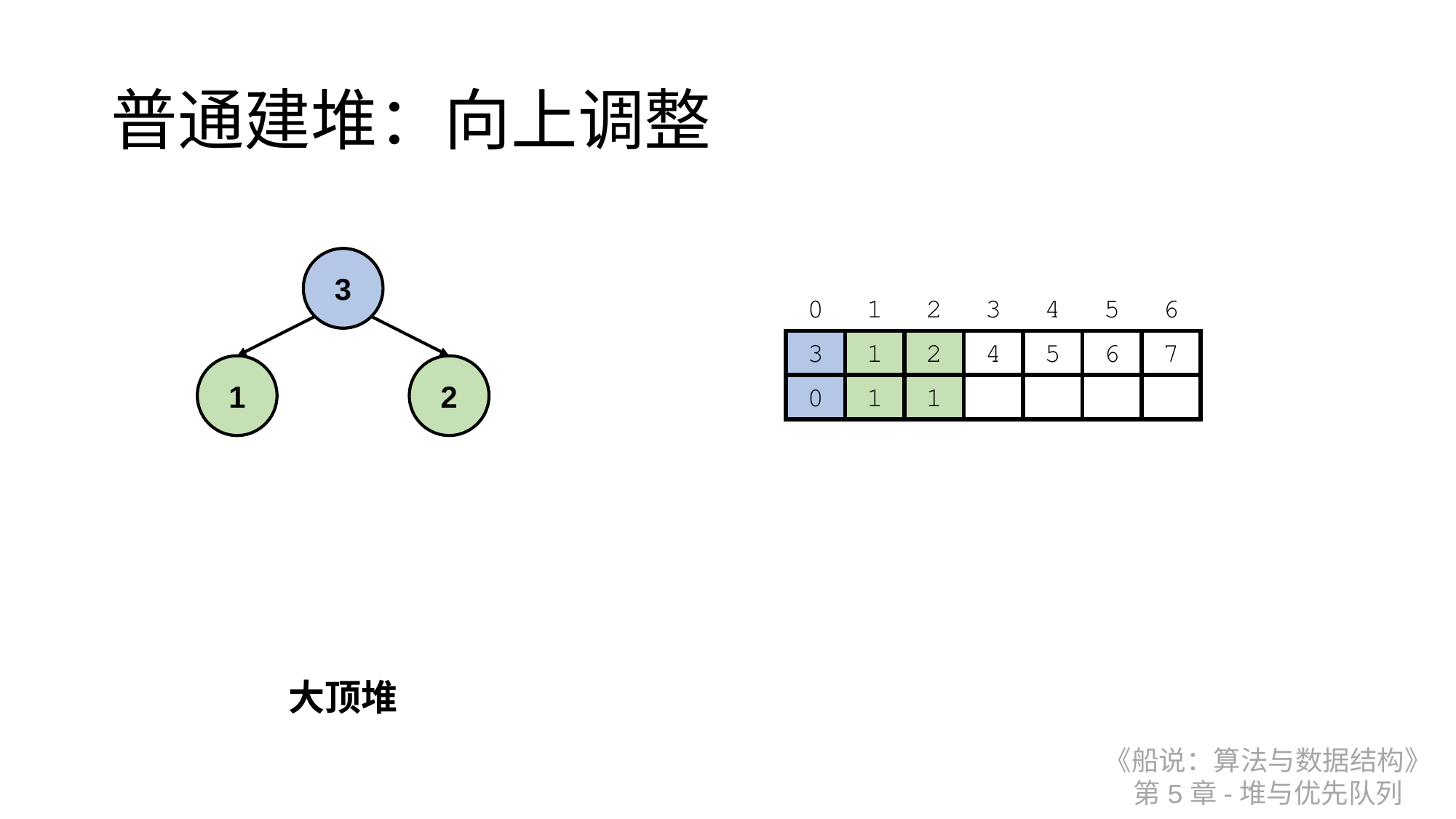

# 普通建堆：向上调整
3
| 0 | 1 | 2 | 3 | 4 | 5 | 6 |
| --- | --- | --- | --- | --- | --- | --- |
| 3 | 1 | 2 | 4 | 5 | 6 | 7 |
| 0 | 1 | 1 |  |  |  |  |
1
2
大顶堆